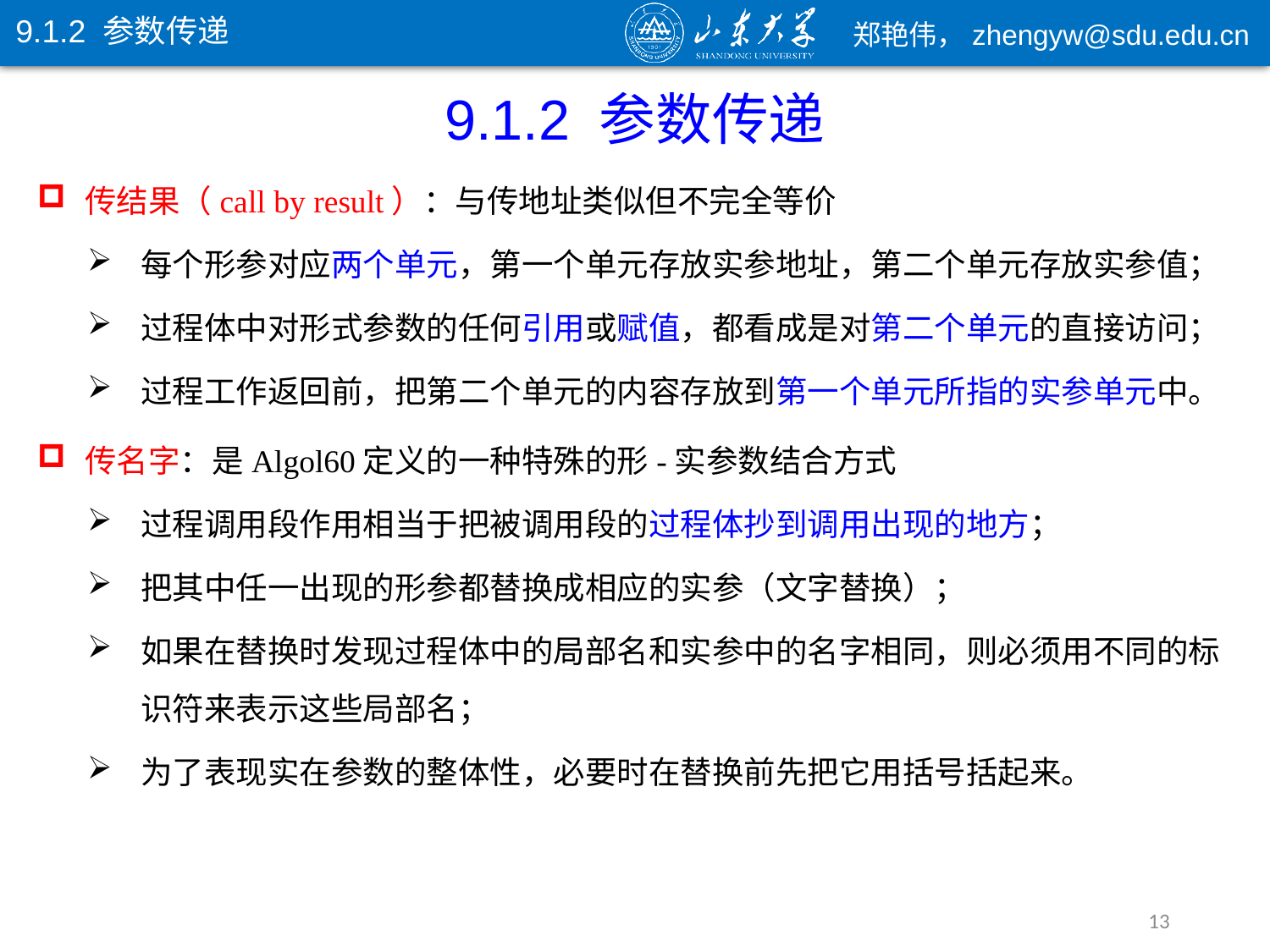

9.1.2 参数传递
9.1.2 参数传递
传结果（call by result）：与传地址类似但不完全等价
每个形参对应两个单元，第一个单元存放实参地址，第二个单元存放实参值；
过程体中对形式参数的任何引用或赋值，都看成是对第二个单元的直接访问；
过程工作返回前，把第二个单元的内容存放到第一个单元所指的实参单元中。
传名字：是Algol60定义的一种特殊的形-实参数结合方式
过程调用段作用相当于把被调用段的过程体抄到调用出现的地方；
把其中任一出现的形参都替换成相应的实参（文字替换）；
如果在替换时发现过程体中的局部名和实参中的名字相同，则必须用不同的标识符来表示这些局部名；
为了表现实在参数的整体性，必要时在替换前先把它用括号括起来。
13